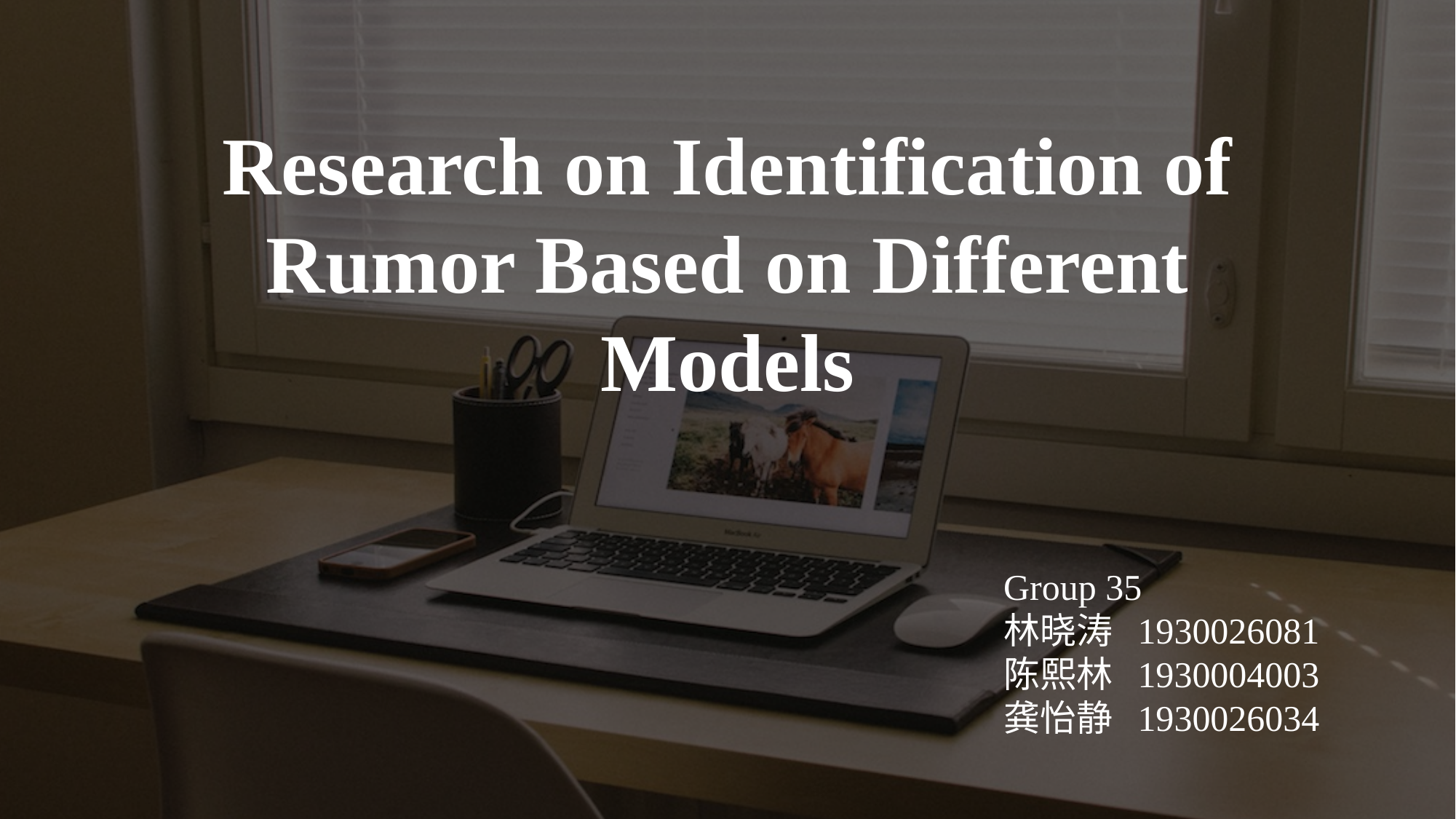

Research on Identification of Rumor Based on Different Models
Group 35
林晓涛  1930026081
陈熙林  1930004003
龚怡静  1930026034